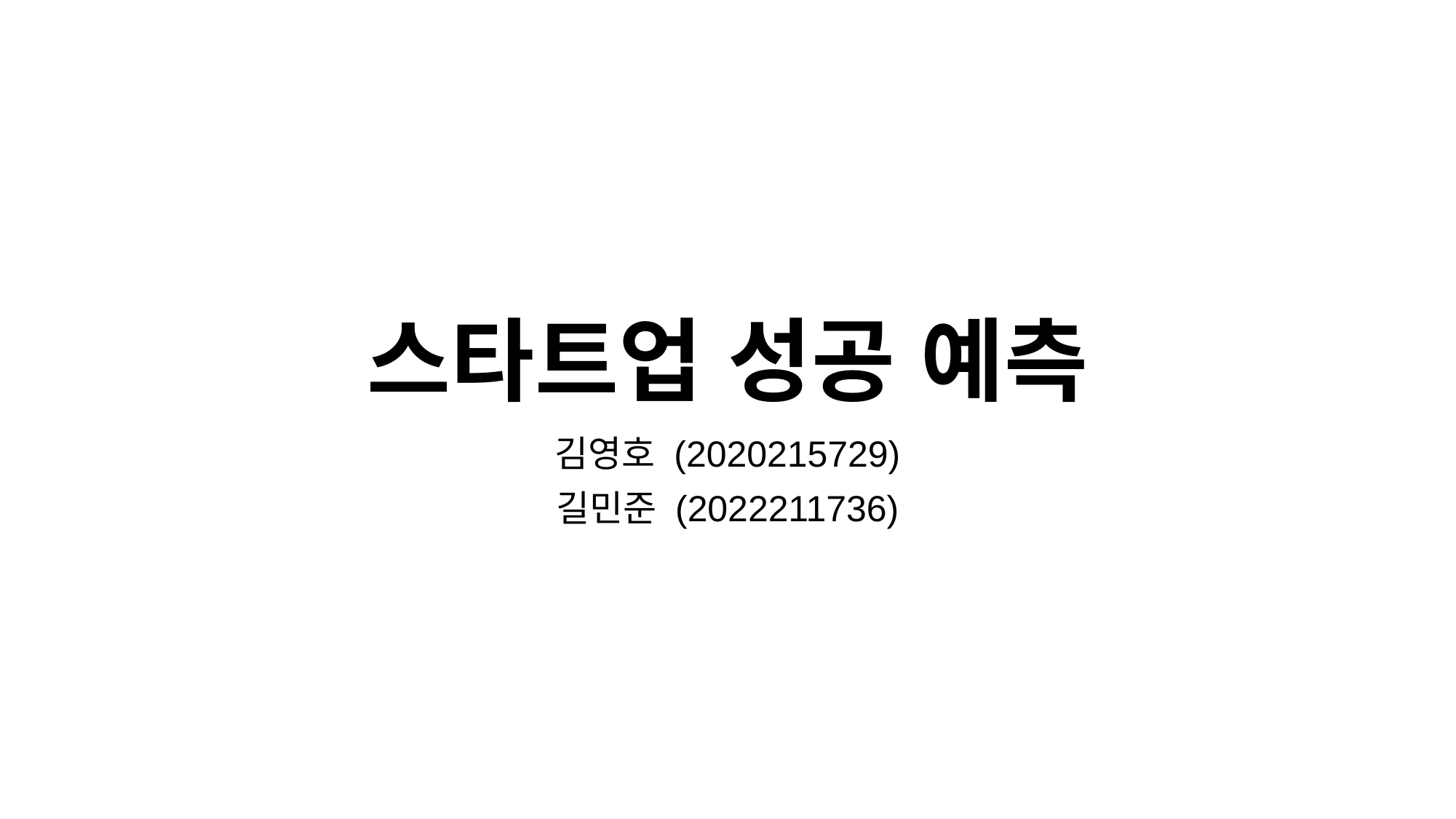

# 스타트업 성공 예측
김영호 (2020215729)
길민준 (2022211736)